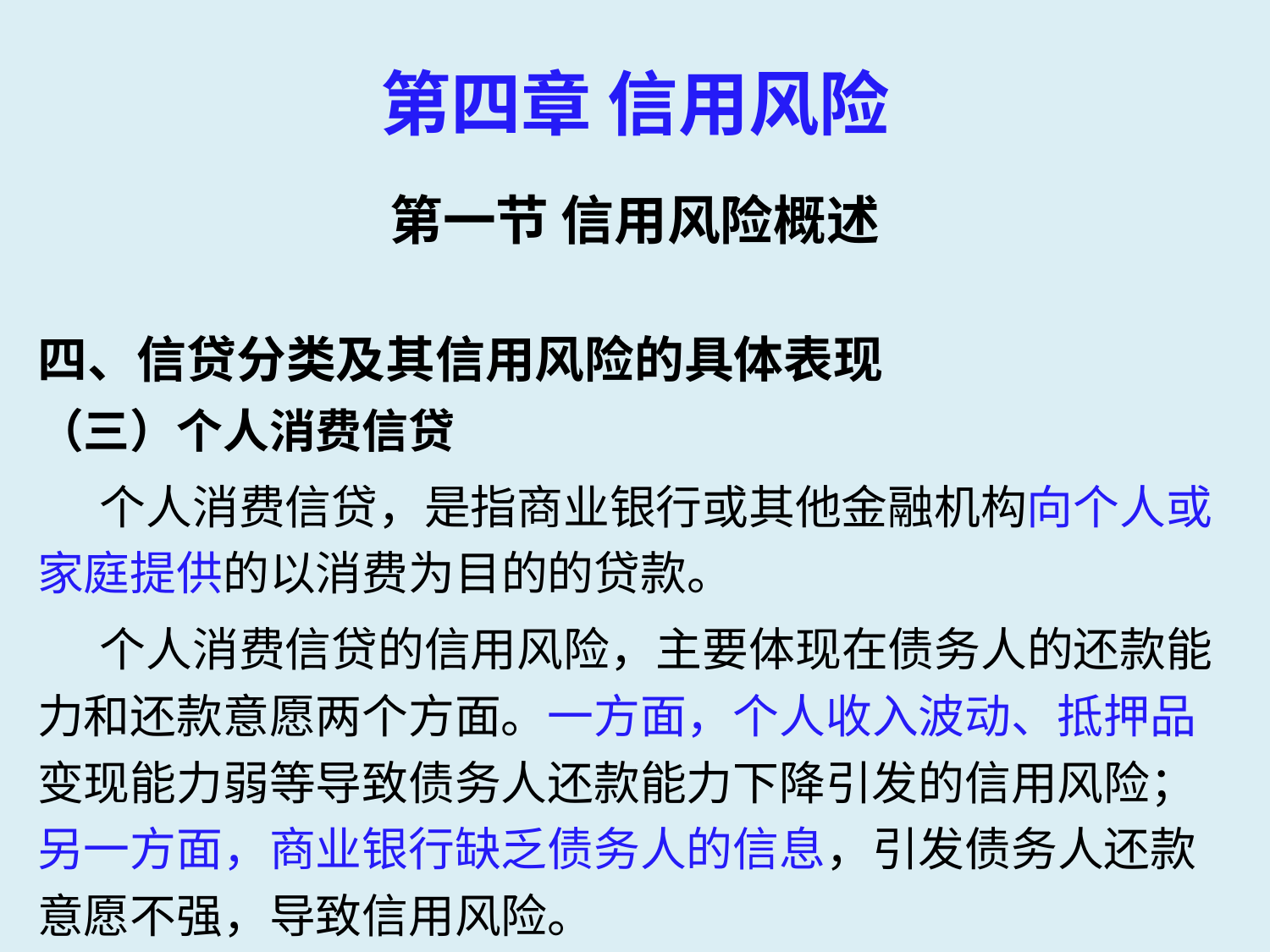

# 第四章 信用风险
第一节 信用风险概述

四、信贷分类及其信用风险的具体表现
（三）个人消费信贷
     个人消费信贷，是指商业银行或其他金融机构向个人或家庭提供的以消费为目的的贷款。
     个人消费信贷的信用风险，主要体现在债务人的还款能力和还款意愿两个方面。一方面，个人收入波动、抵押品变现能力弱等导致债务人还款能力下降引发的信用风险；另一方面，商业银行缺乏债务人的信息，引发债务人还款意愿不强，导致信用风险。